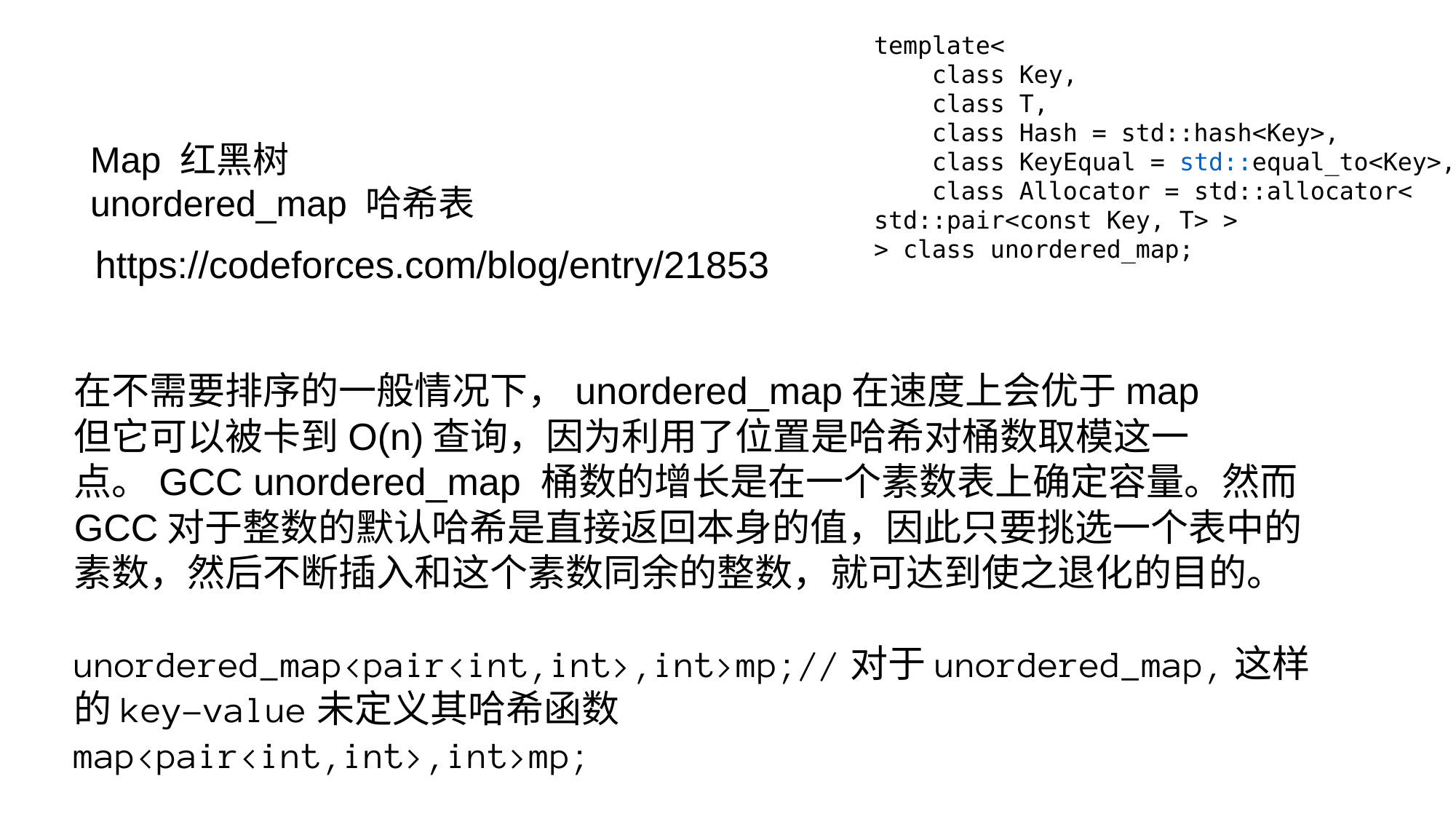

template<
    class Key,
    class T,
    class Hash = std::hash<Key>,
    class KeyEqual = std::equal_to<Key>,
    class Allocator = std::allocator< std::pair<const Key, T> >
> class unordered_map;
Map 红黑树
unordered_map 哈希表
https://codeforces.com/blog/entry/21853
在不需要排序的一般情况下，unordered_map在速度上会优于map
但它可以被卡到O(n)查询，因为利用了位置是哈希对桶数取模这一点。GCC unordered_map 桶数的增长是在一个素数表上确定容量。然而GCC对于整数的默认哈希是直接返回本身的值，因此只要挑选一个表中的素数，然后不断插入和这个素数同余的整数，就可达到使之退化的目的。

unordered_map<pair<int,int>,int>mp;//对于unordered_map,这样的key-value未定义其哈希函数
map<pair<int,int>,int>mp;